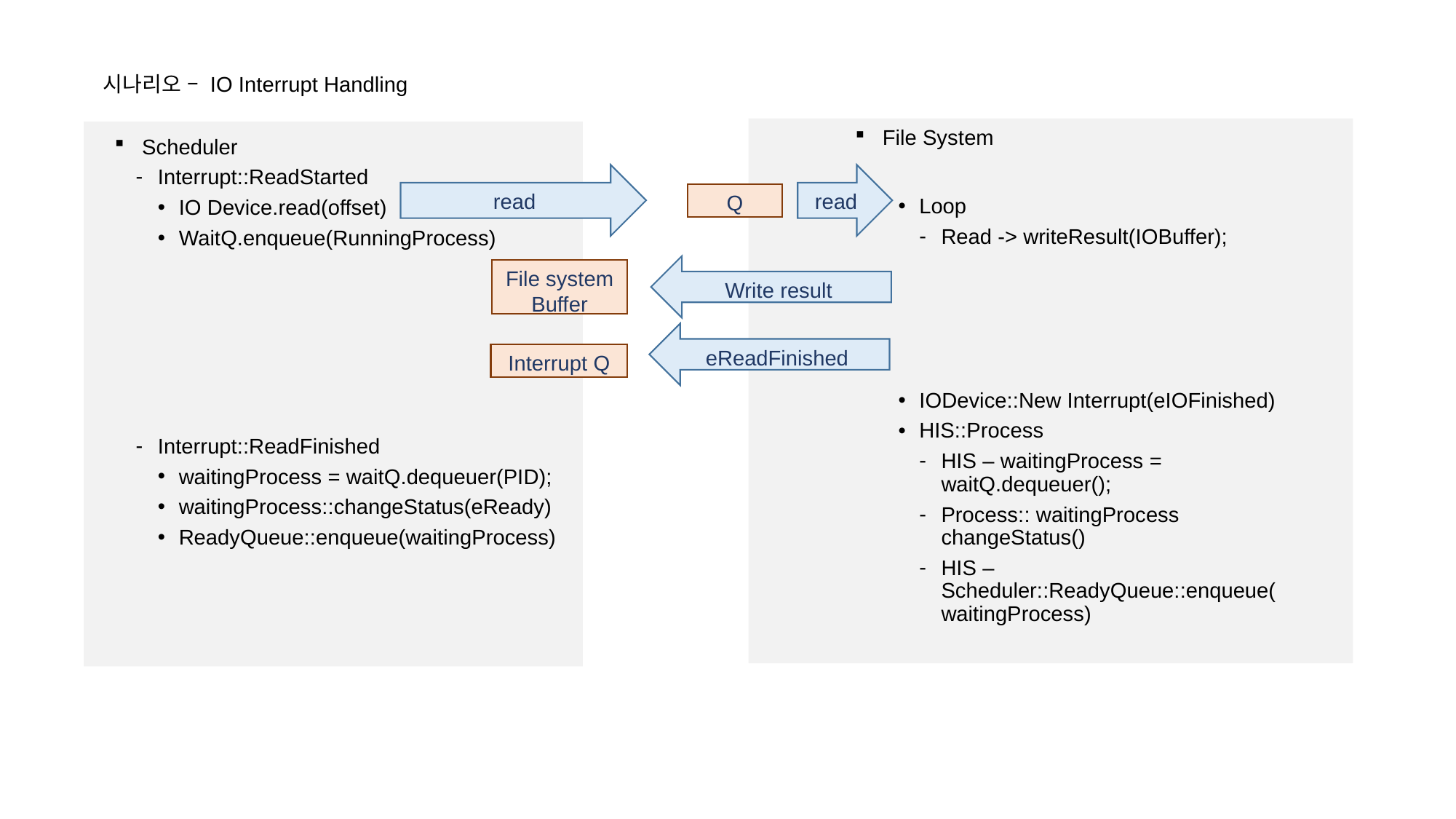

시나리오 – IO Interrupt Handling

File System

Loop
Read -> writeResult(IOBuffer);

IODevice::New Interrupt(eIOFinished)
HIS::Process
HIS – waitingProcess = waitQ.dequeuer();
Process:: waitingProcess changeStatus()
HIS – Scheduler::ReadyQueue::enqueue(waitingProcess)

Scheduler
Interrupt::ReadStarted
IO Device.read(offset)
WaitQ.enqueue(RunningProcess)

Interrupt::ReadFinished
waitingProcess = waitQ.dequeuer(PID);
waitingProcess::changeStatus(eReady)
ReadyQueue::enqueue(waitingProcess)

read
read
Q
Write result
File system Buffer
eReadFinished
Interrupt Q